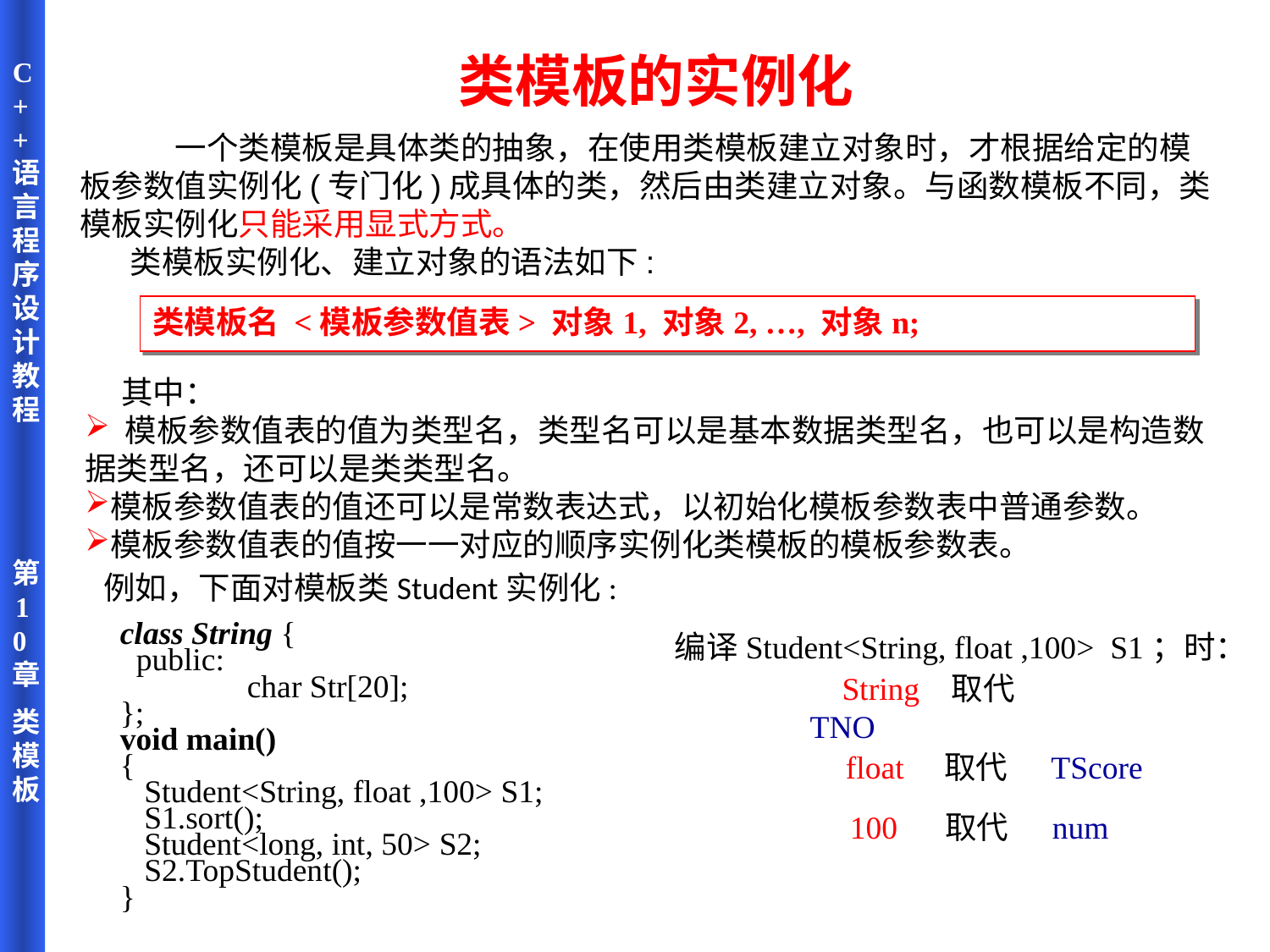

C++语言程序设计教程

第10章
类模板
# 类模板的实例化
       一个类模板是具体类的抽象，在使用类模板建立对象时，才根据给定的模板参数值实例化(专门化)成具体的类，然后由类建立对象。与函数模板不同，类模板实例化只能采用显式方式。
       类模板实例化、建立对象的语法如下:
类模板名 <模板参数值表> 对象1, 对象2, …, 对象n;
    其中：
 模板参数值表的值为类型名，类型名可以是基本数据类型名，也可以是构造数据类型名，还可以是类类型名。
模板参数值表的值还可以是常数表达式，以初始化模板参数表中普通参数。
模板参数值表的值按一一对应的顺序实例化类模板的模板参数表。
例如，下面对模板类Student实例化:
| class String { public: char Str[20]; }; void main() { Student<String, float ,100> S1; S1.sort(); Student<long, int, 50> S2; S2.TopStudent(); } |
| --- |
编译Student<String, float ,100>  S1；时：

    String   取代     TNO
    float    取代     TScore
    100     取代     num